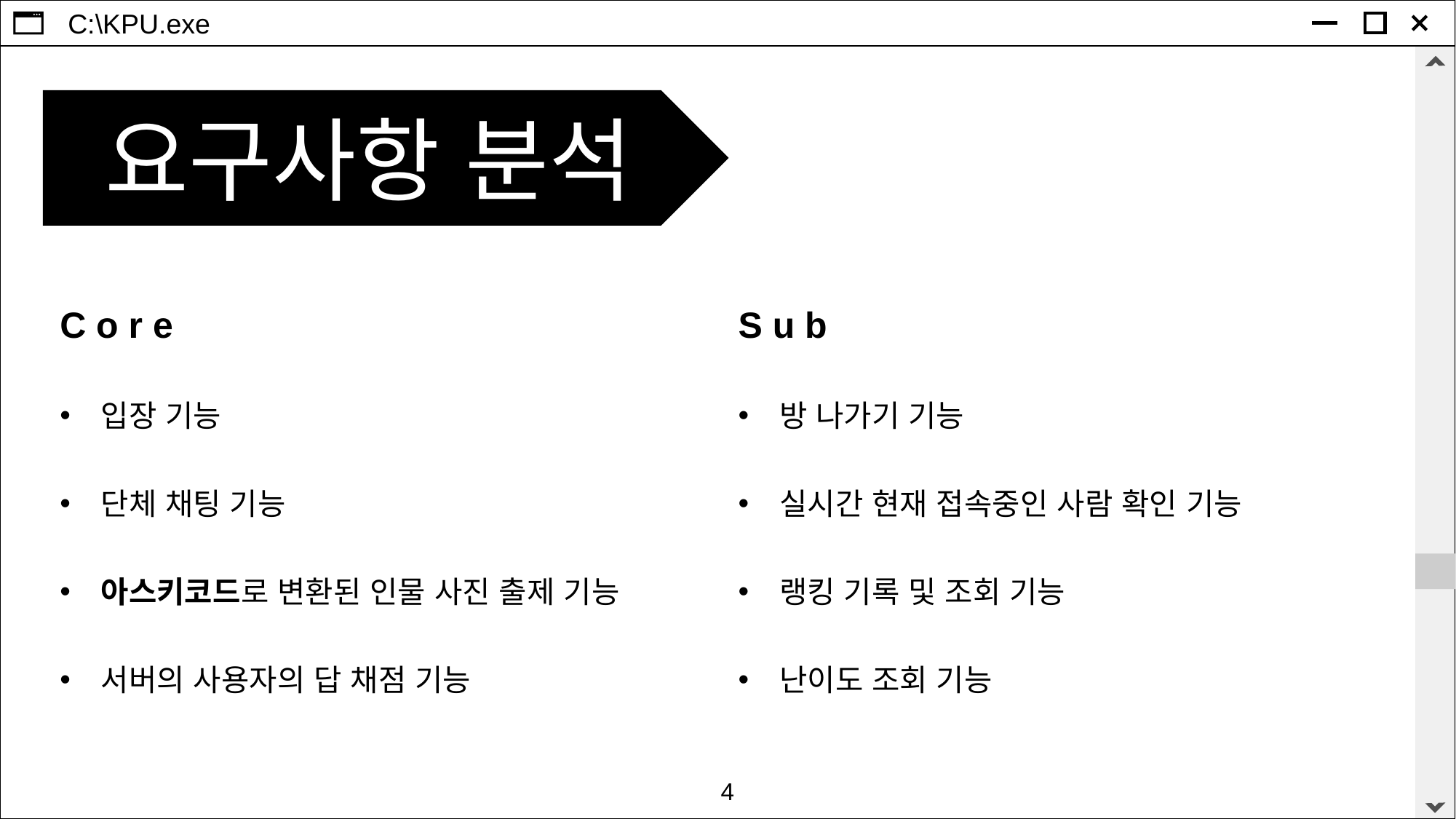

요구사항 분석
C o r e
입장 기능
단체 채팅 기능
아스키코드로 변환된 인물 사진 출제 기능
서버의 사용자의 답 채점 기능

S u b
방 나가기 기능
실시간 현재 접속중인 사람 확인 기능
랭킹 기록 및 조회 기능
난이도 조회 기능

4